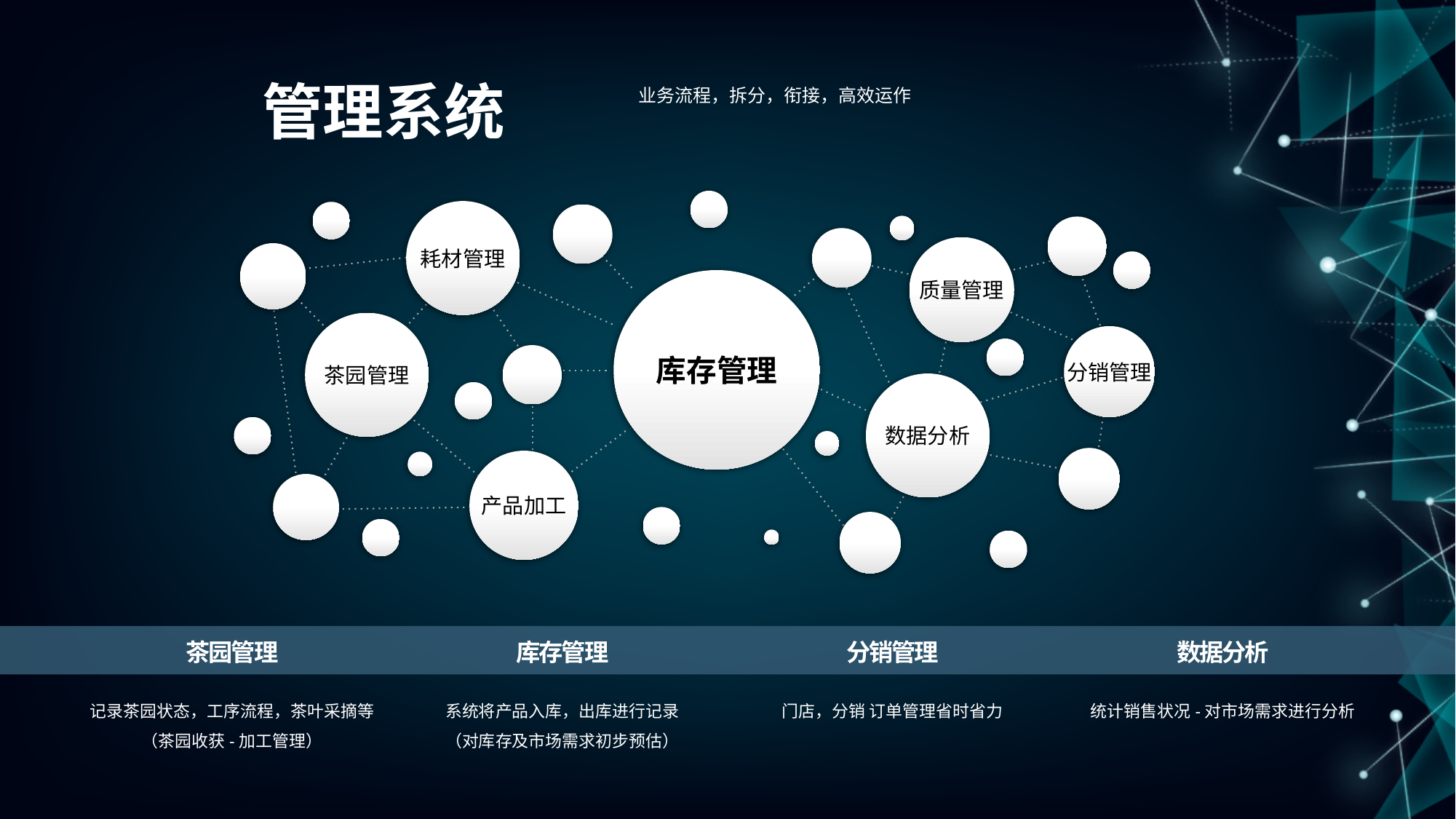

管理系统
业务流程，拆分，衔接，高效运作

耗材管理

质量管理

库存管理
茶园管理
分销管理

数据分析

产品加工

茶园管理
记录茶园状态，工序流程，茶叶采摘等
（茶园收获-加工管理）
库存管理
系统将产品入库，出库进行记录
（对库存及市场需求初步预估）
分销管理
门店，分销 订单管理省时省力
数据分析
统计销售状况-对市场需求进行分析